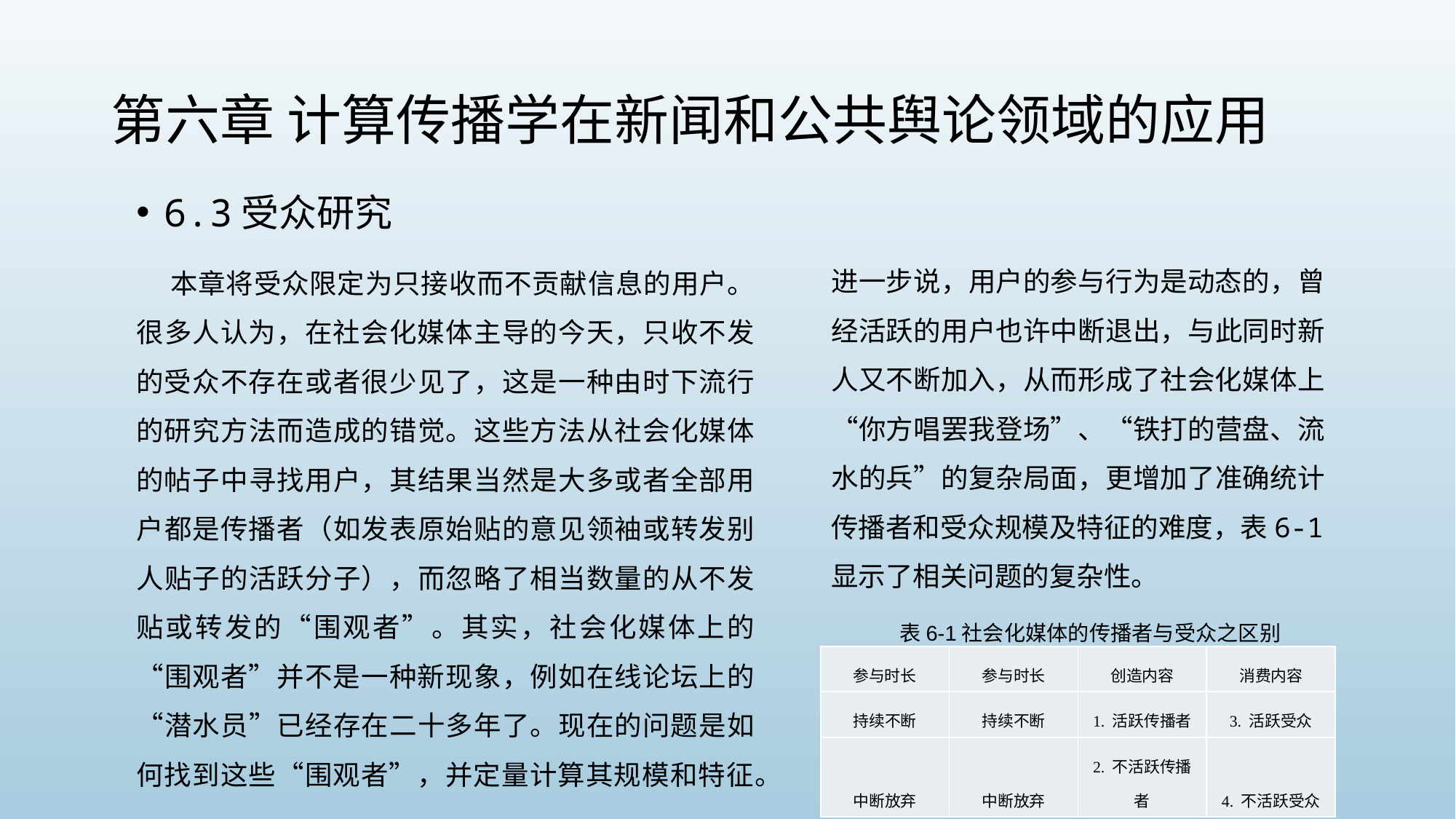

# 第六章 计算传播学在新闻和公共舆论领域的应用
6.3受众研究
    本章将受众限定为只接收而不贡献信息的用户。很多人认为，在社会化媒体主导的今天，只收不发的受众不存在或者很少见了，这是一种由时下流行的研究方法而造成的错觉。这些方法从社会化媒体的帖子中寻找用户，其结果当然是大多或者全部用户都是传播者（如发表原始贴的意见领袖或转发别人贴子的活跃分子），而忽略了相当数量的从不发贴或转发的“围观者”。其实，社会化媒体上的“围观者”并不是一种新现象，例如在线论坛上的“潜水员”已经存在二十多年了。现在的问题是如何找到这些“围观者”，并定量计算其规模和特征。
进一步说，用户的参与行为是动态的，曾经活跃的用户也许中断退出，与此同时新人又不断加入，从而形成了社会化媒体上“你方唱罢我登场”、“铁打的营盘、流水的兵”的复杂局面，更增加了准确统计传播者和受众规模及特征的难度，表6-1显示了相关问题的复杂性。
表6-1社会化媒体的传播者与受众之区别
| 参与时长 | 参与时长 | 创造内容 | 消费内容 |
| --- | --- | --- | --- |
| 持续不断 | 持续不断 | 1. 活跃传播者 | 3. 活跃受众 |
| 中断放弃 | 中断放弃 | 2. 不活跃传播者 | 4. 不活跃受众 |